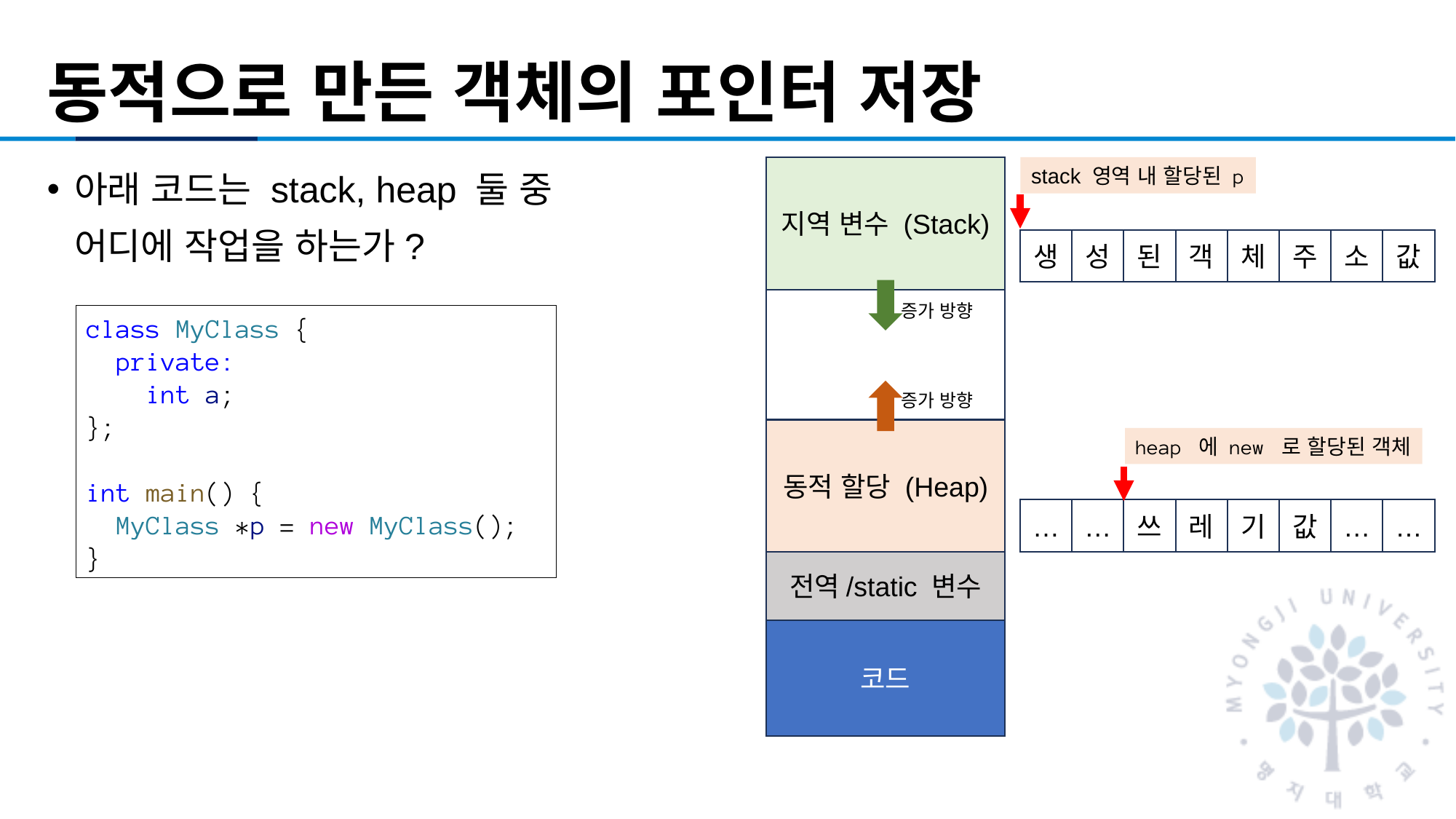

# 동적으로 만든 객체의 포인터 저장
아래 코드는 stack, heap 둘 중
어디에 작업을 하는가?
지역 변수 (Stack)
stack 영역 내 할당된 p
생
성
된
객
체
주
소
값

증가 방향
class MyClass {
  private:
    int a;
};
int main() {
  MyClass *p = new MyClass();
}

증가 방향
동적 할당 (Heap)
heap 에 new 로 할당된 객체
…
…
쓰
레
기
값
…
…
전역/static 변수
코드